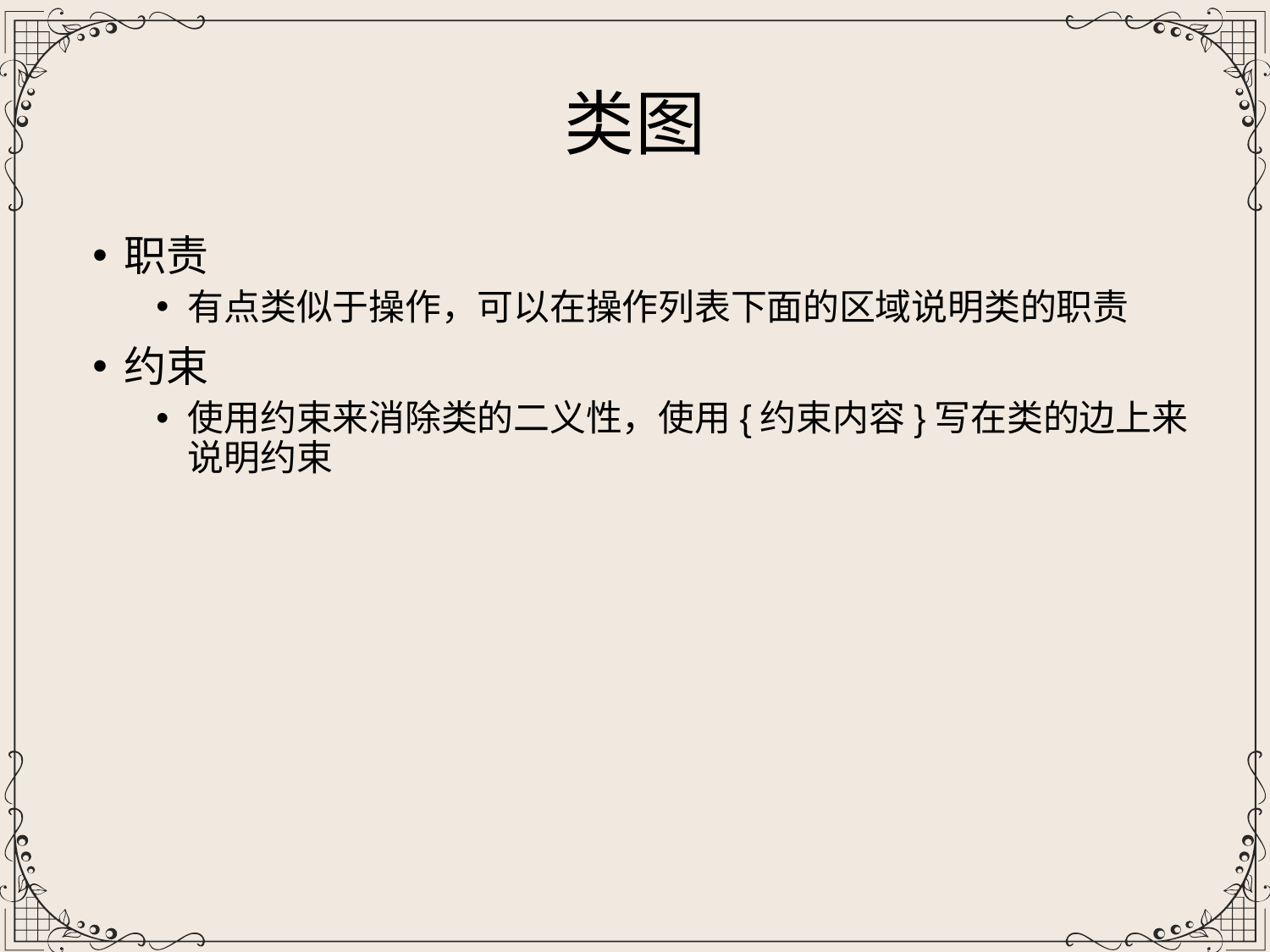

类图
职责
有点类似于操作，可以在操作列表下面的区域说明类的职责
约束
使用约束来消除类的二义性，使用{约束内容}写在类的边上来说明约束